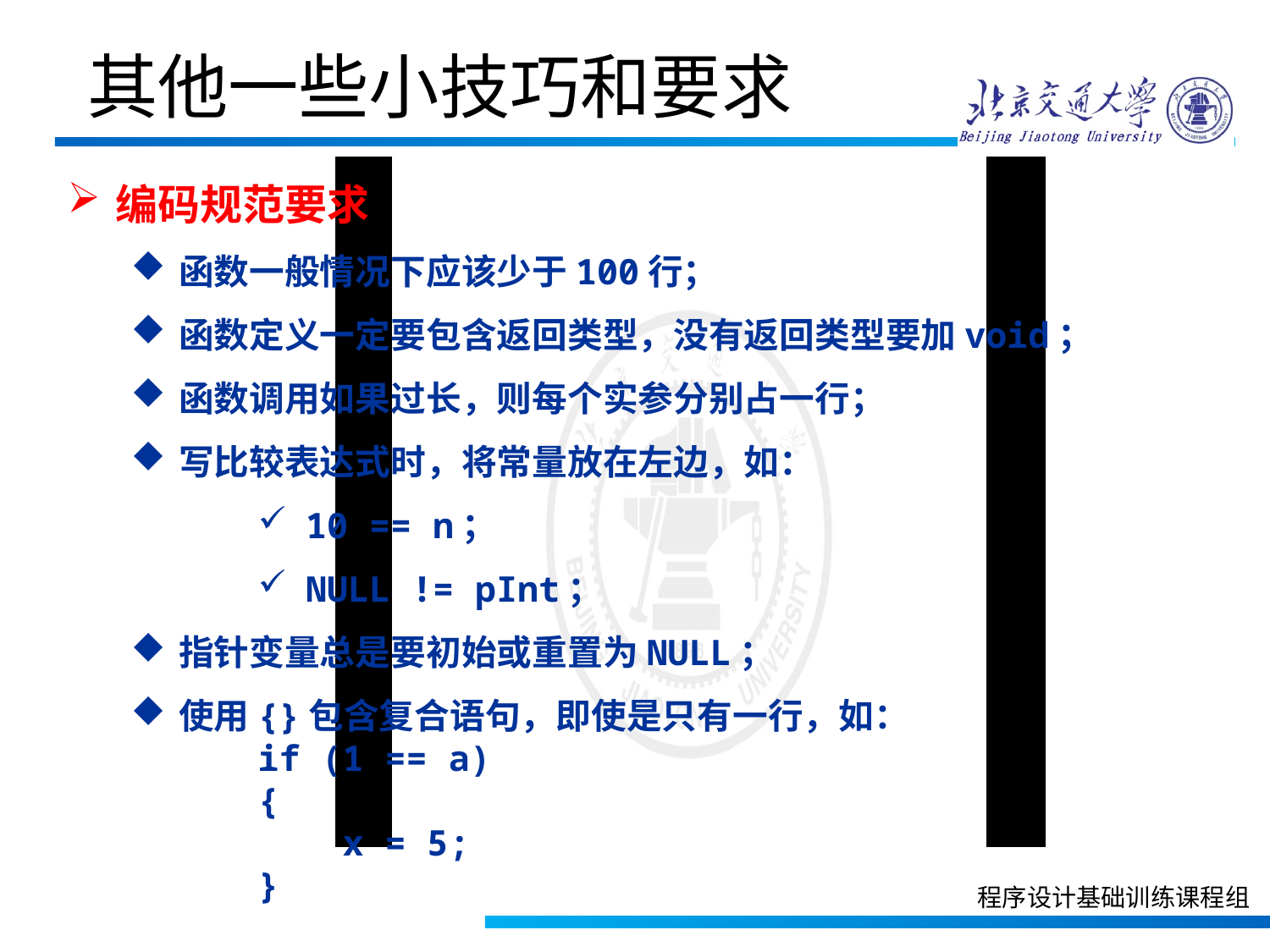

其他一些小技巧和要求
编码规范要求
函数一般情况下应该少于100行；
函数定义一定要包含返回类型，没有返回类型要加void；
函数调用如果过长，则每个实参分别占一行；
写比较表达式时，将常量放在左边，如：
10 == n；
NULL != pInt；
指针变量总是要初始或重置为NULL；
使用{}包含复合语句，即使是只有一行，如：
if (1 == a)
{
    x = 5;
}
程序设计基础训练课程组